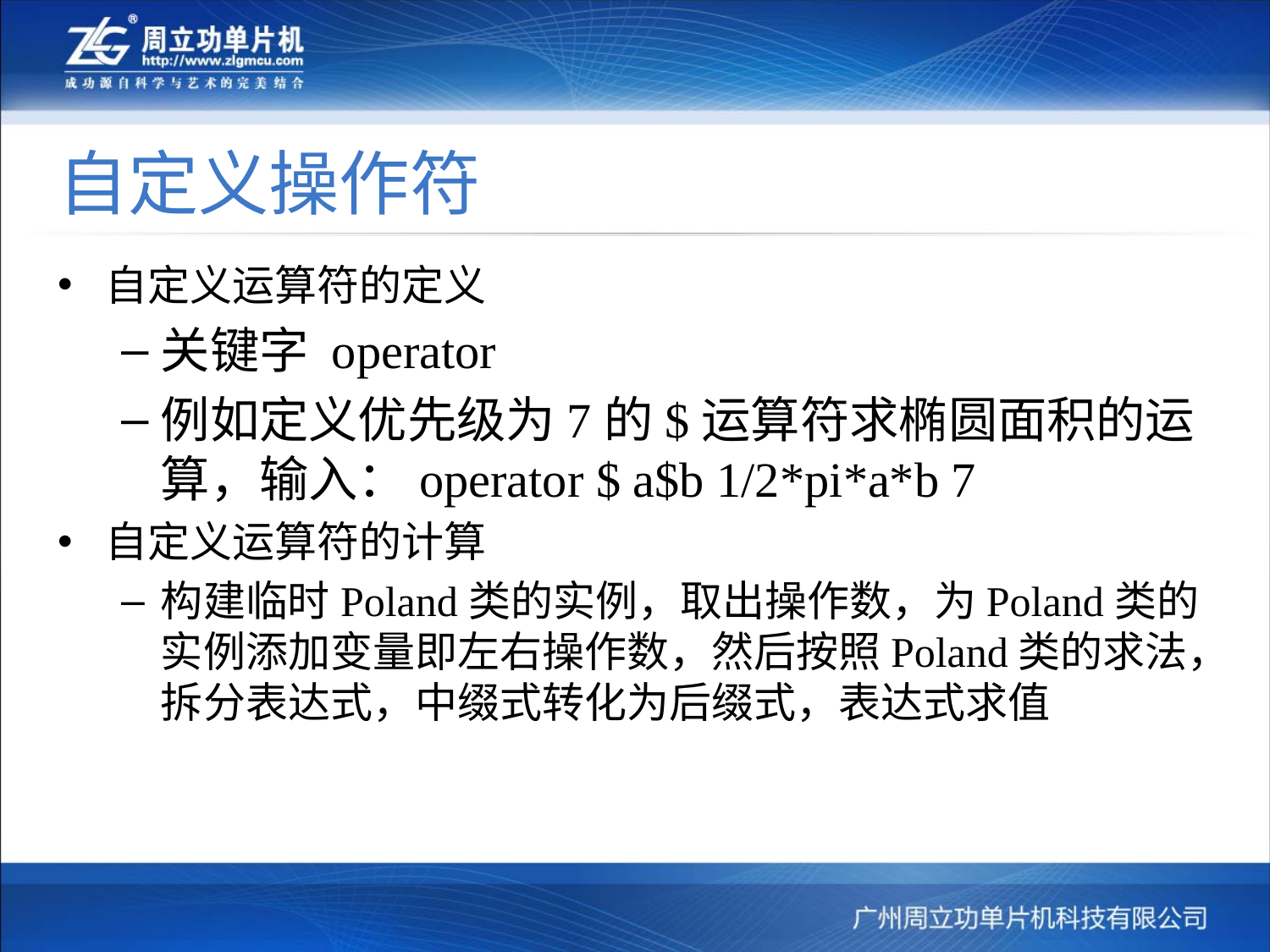

# 自定义操作符
自定义运算符的定义
关键字 operator
例如定义优先级为7的$运算符求椭圆面积的运算，输入：operator $ a$b 1/2*pi*a*b 7
自定义运算符的计算
构建临时Poland类的实例，取出操作数，为Poland类的实例添加变量即左右操作数，然后按照Poland类的求法，拆分表达式，中缀式转化为后缀式，表达式求值